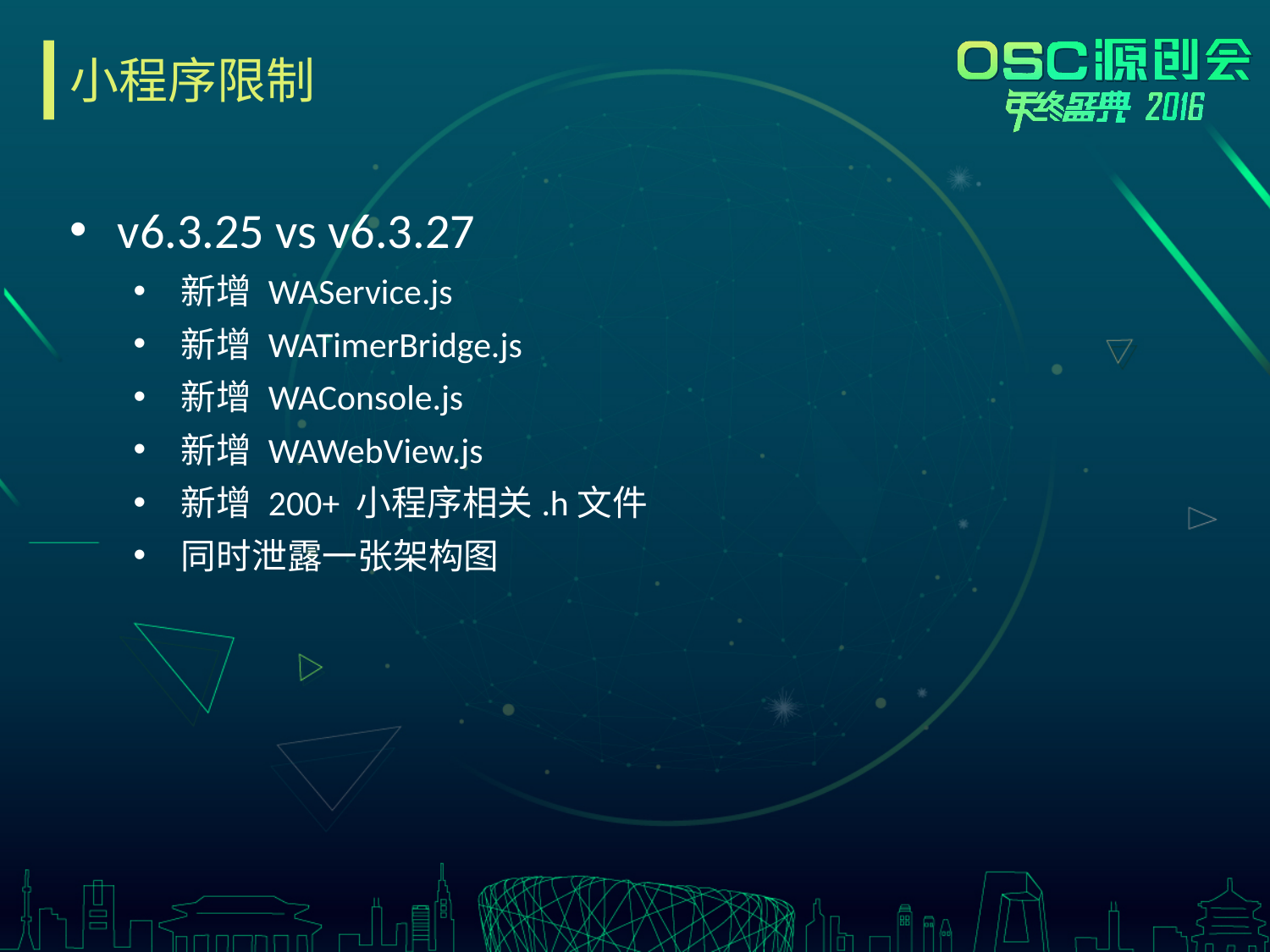

# 小程序限制
v6.3.25 vs v6.3.27
新增 WAService.js
新增 WATimerBridge.js
新增 WAConsole.js
新增 WAWebView.js
新增 200+ 小程序相关.h文件
同时泄露一张架构图